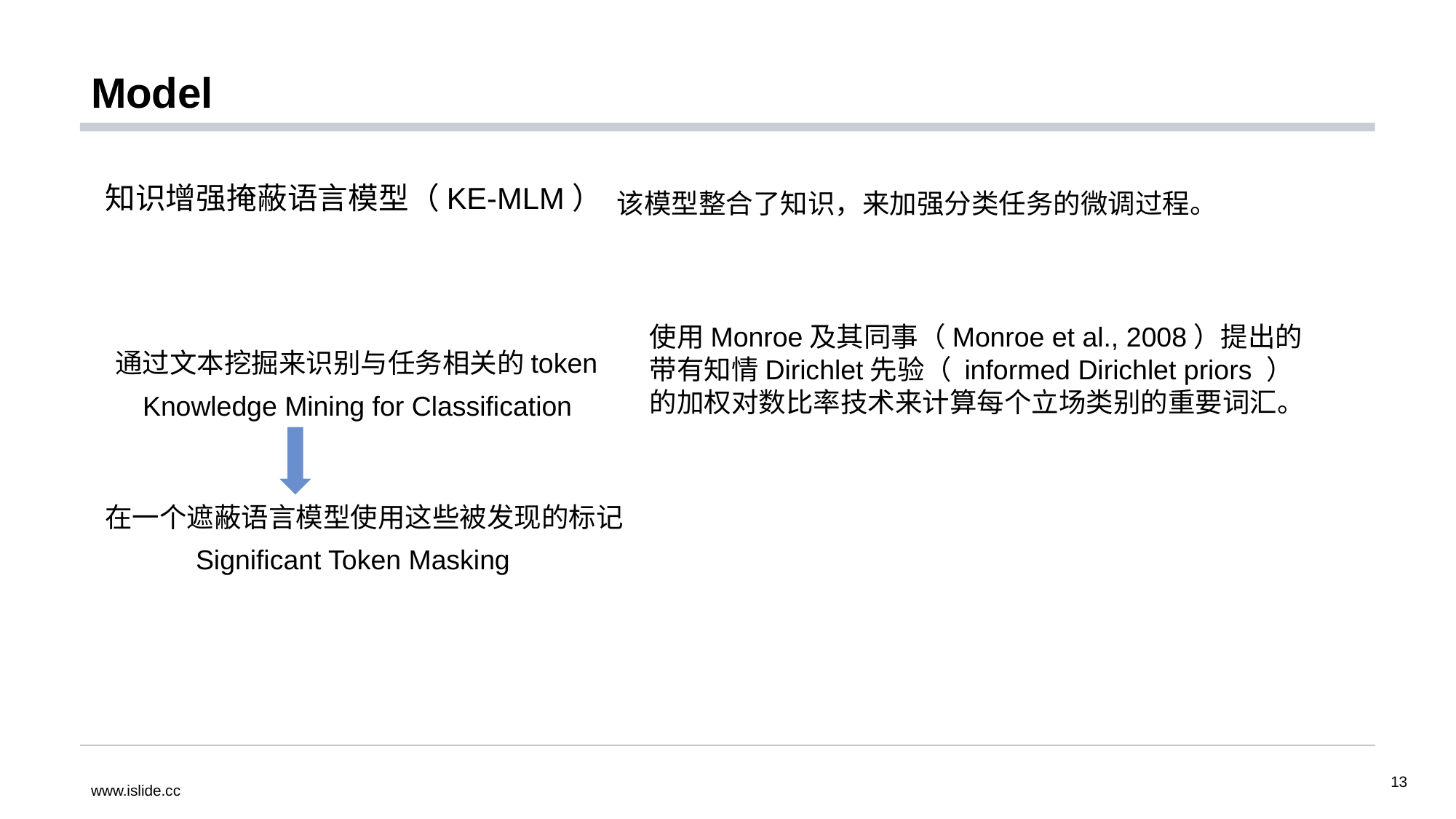

# Model
知识增强掩蔽语言模型（KE-MLM）
该模型整合了知识，来加强分类任务的微调过程。
使用Monroe及其同事（Monroe et al., 2008）提出的带有知情Dirichlet先验（ informed Dirichlet priors ）的加权对数比率技术来计算每个立场类别的重要词汇。
通过文本挖掘来识别与任务相关的token
Knowledge Mining for Classification

在一个遮蔽语言模型使用这些被发现的标记
Significant Token Masking
13
www.islide.cc